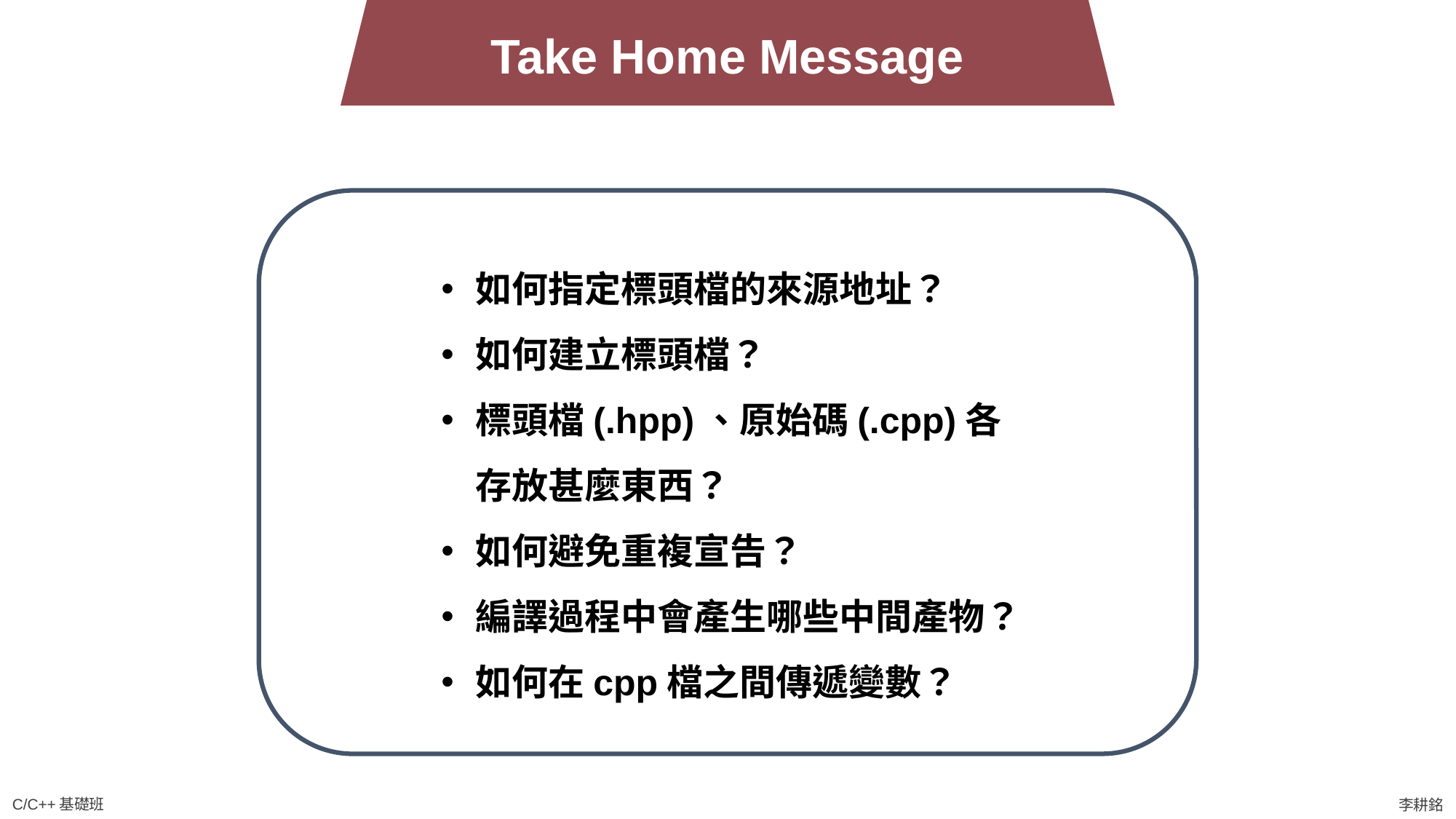

Take Home Message

如何指定標頭檔的來源地址？
如何建立標頭檔？
標頭檔(.hpp)、原始碼(.cpp)各存放甚麼東西？
如何避免重複宣告？
編譯過程中會產生哪些中間產物？
如何在cpp檔之間傳遞變數？
C/C++基礎班
李耕銘